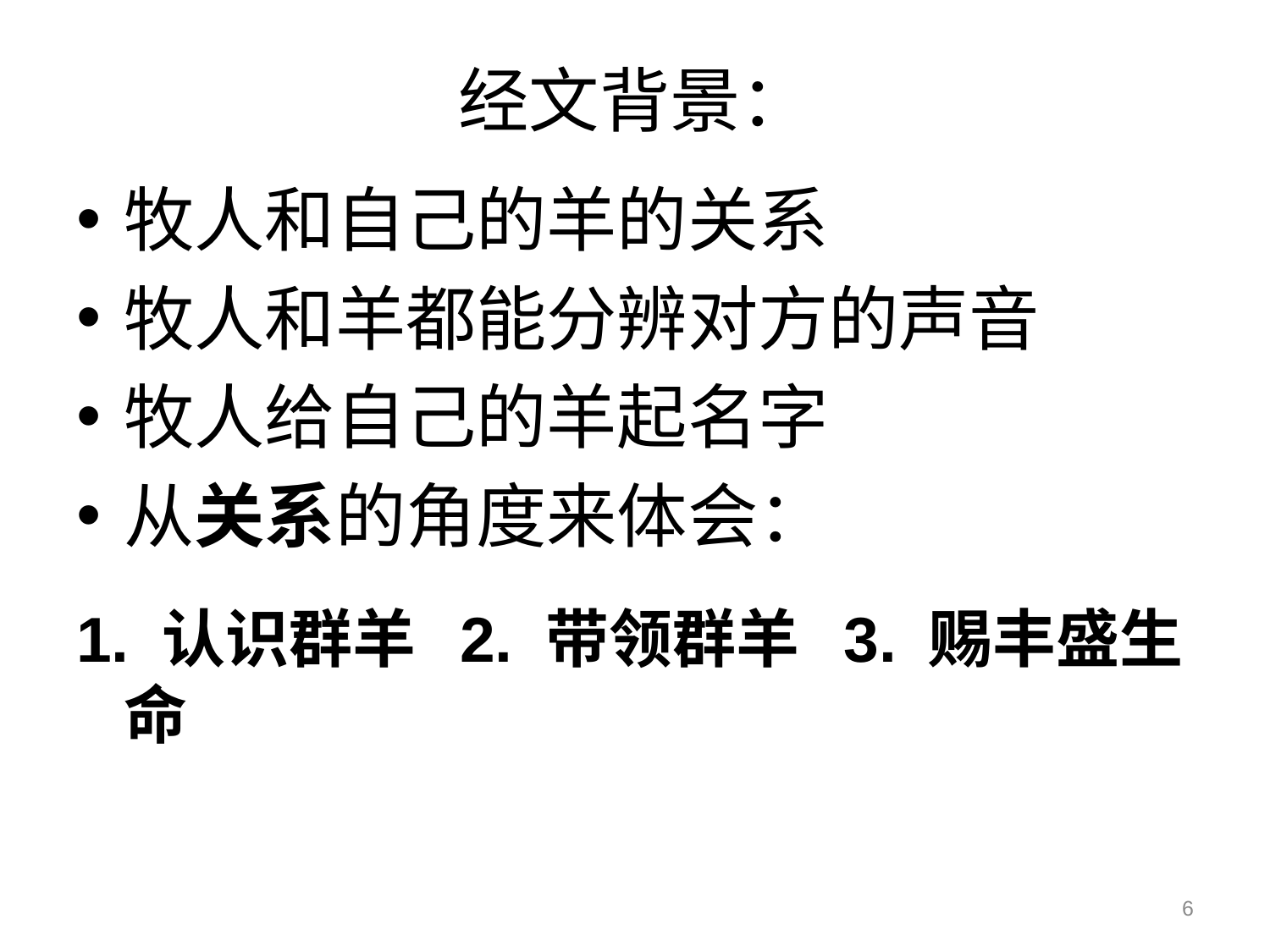

# 经文背景：
牧人和自己的羊的关系
牧人和羊都能分辨对方的声音
牧人给自己的羊起名字
从关系的角度来体会：

1. 认识群羊  2. 带领群羊  3. 赐丰盛生命
6